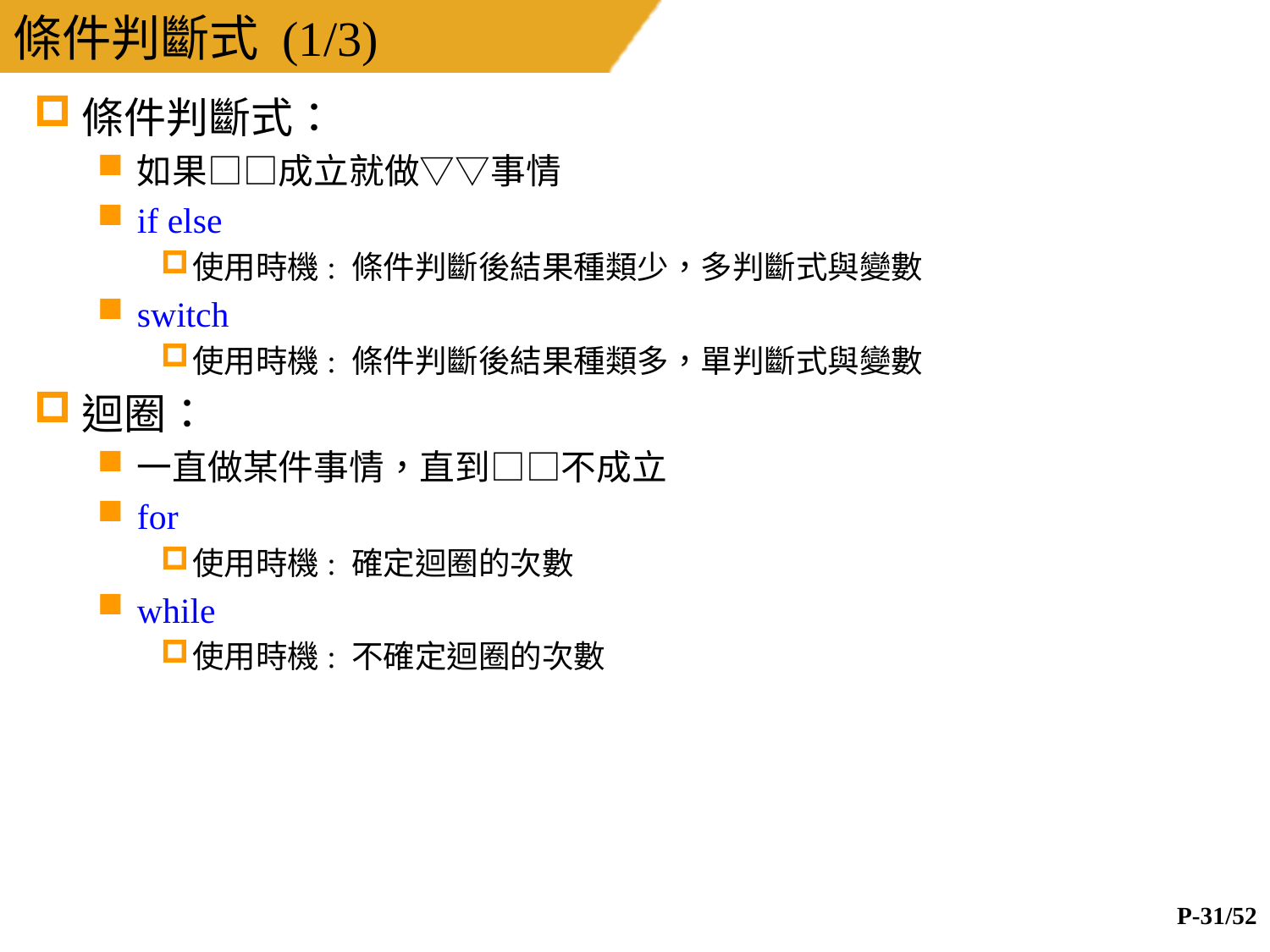

# 條件判斷式 (1/3)
條件判斷式：
如果□□成立就做▽▽事情
if else
使用時機: 條件判斷後結果種類少，多判斷式與變數
switch
使用時機: 條件判斷後結果種類多，單判斷式與變數
迴圈：
一直做某件事情，直到□□不成立
for
使用時機: 確定迴圈的次數
while
使用時機: 不確定迴圈的次數

P-31/52